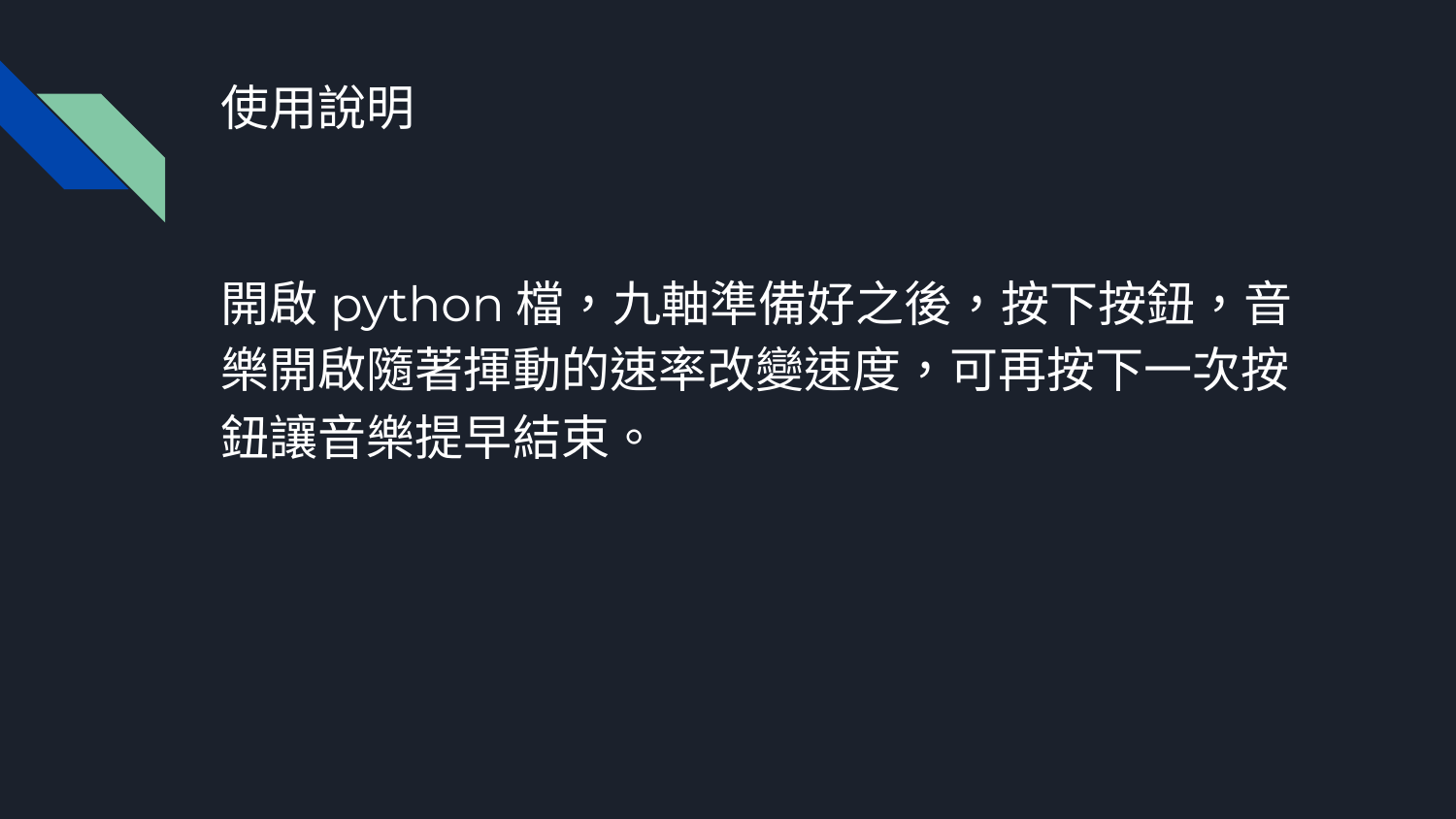

# 使用說明
開啟python檔，九軸準備好之後，按下按鈕，音樂開啟隨著揮動的速率改變速度，可再按下一次按鈕讓音樂提早結束。